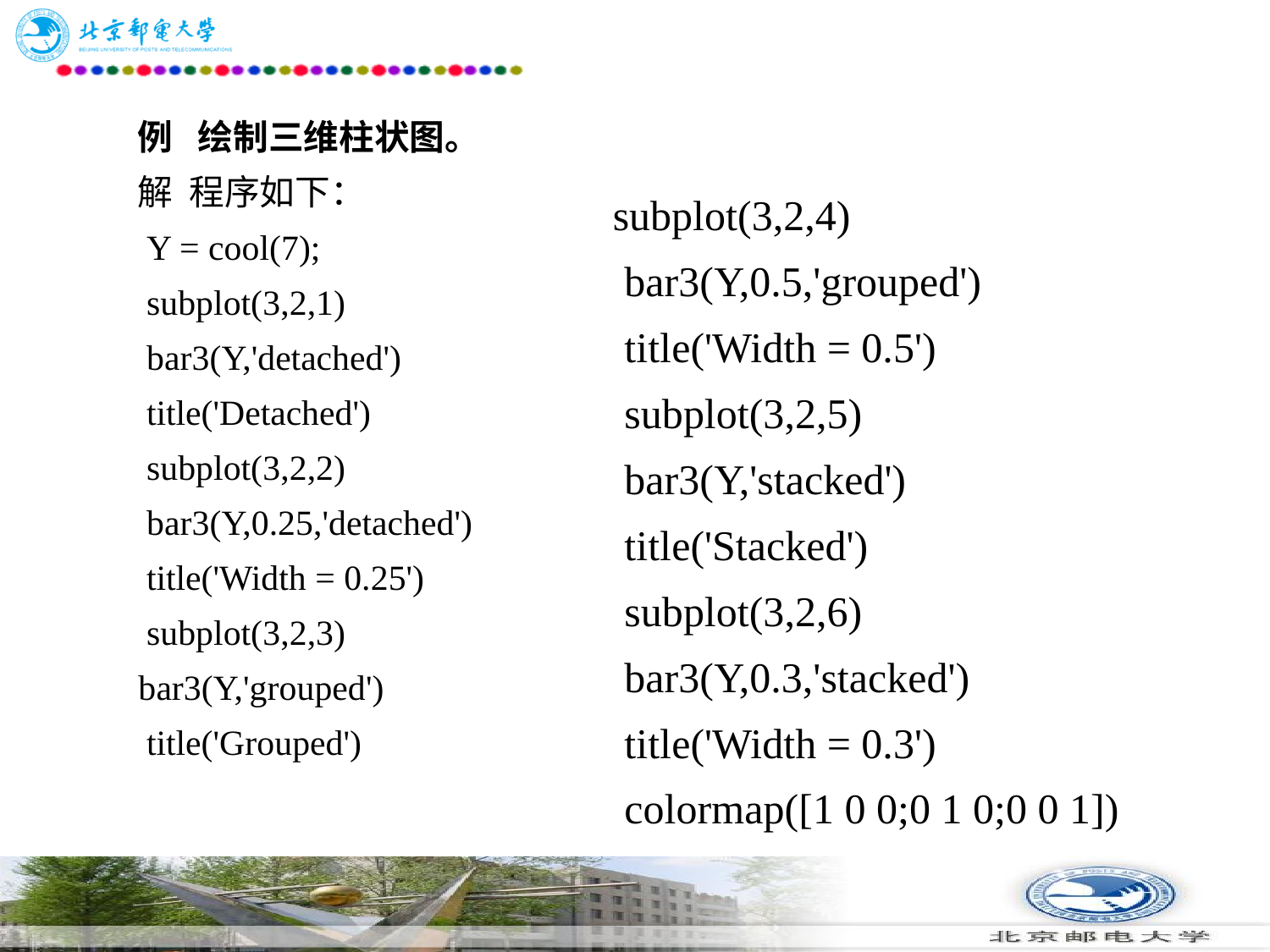

# 例   绘制三维柱状图。 　　解  程序如下： 　　Y = cool(7); 　　subplot(3,2,1) 　　bar3(Y,'detached') 　　title('Detached') 　　subplot(3,2,2) 　　bar3(Y,0.25,'detached') 　　title('Width = 0.25') 　　subplot(3,2,3) bar3(Y,'grouped') 　　title('Grouped')
         subplot(3,2,4)
　　bar3(Y,0.5,'grouped')
　　title('Width = 0.5')
　　subplot(3,2,5)
　　bar3(Y,'stacked')
　　title('Stacked')
　　subplot(3,2,6)
　　bar3(Y,0.3,'stacked')
　　title('Width = 0.3')
　　colormap([1 0 0;0 1 0;0 0 1])